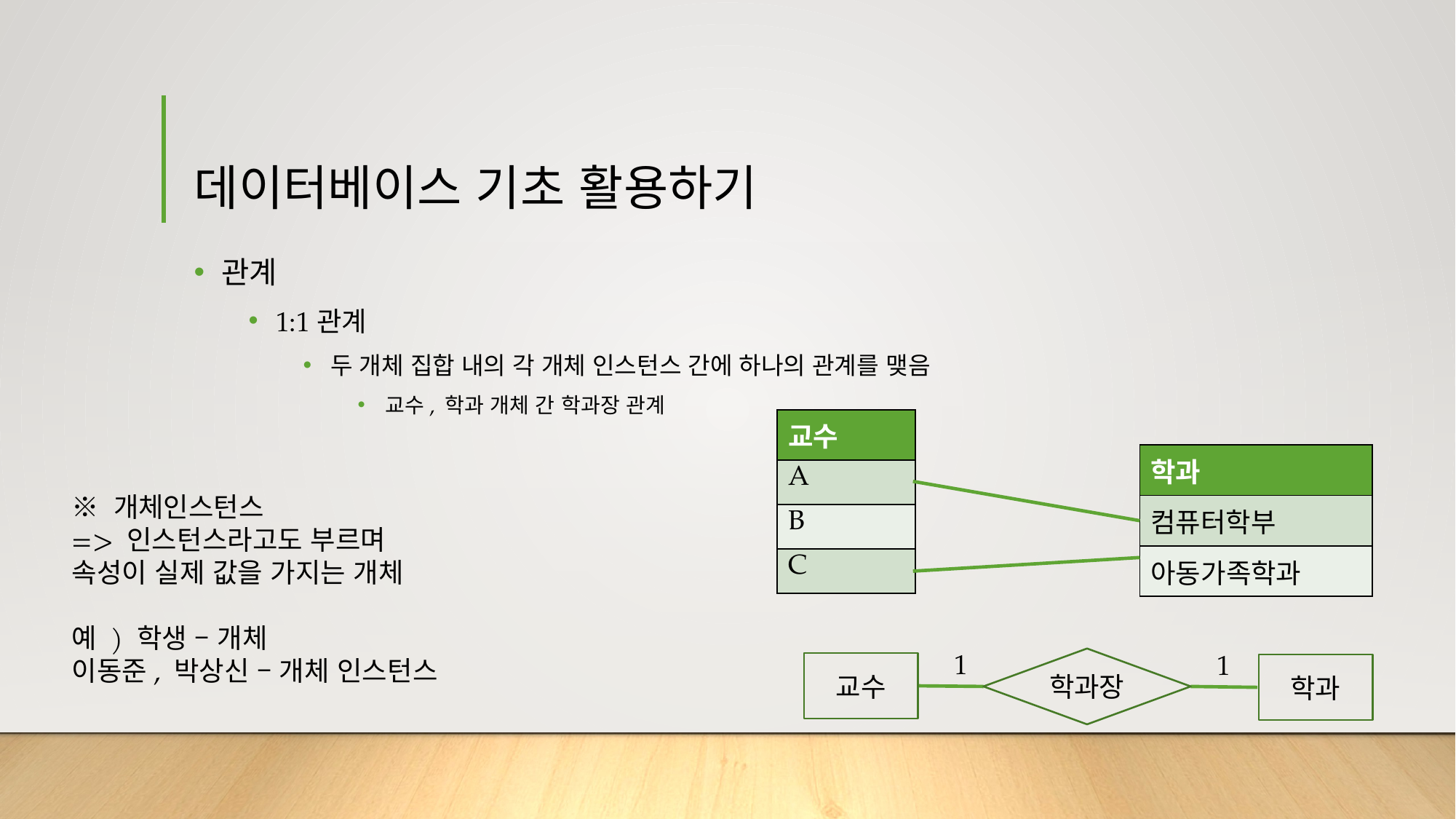

# 데이터베이스 기초 활용하기
관계
1:1관계
두 개체 집합 내의 각 개체 인스턴스 간에 하나의 관계를 맺음
교수, 학과 개체 간 학과장 관계

| 교수 |
| --- |
| A |
| B |
| C |
| 학과 |
| --- |
| 컴퓨터학부 |
| 아동가족학과 |
※ 개체인스턴스
=> 인스턴스라고도 부르며
속성이 실제 값을 가지는 개체

예 ) 학생 – 개체
이동준, 박상신 – 개체 인스턴스
1
1
학과장
교수
학과